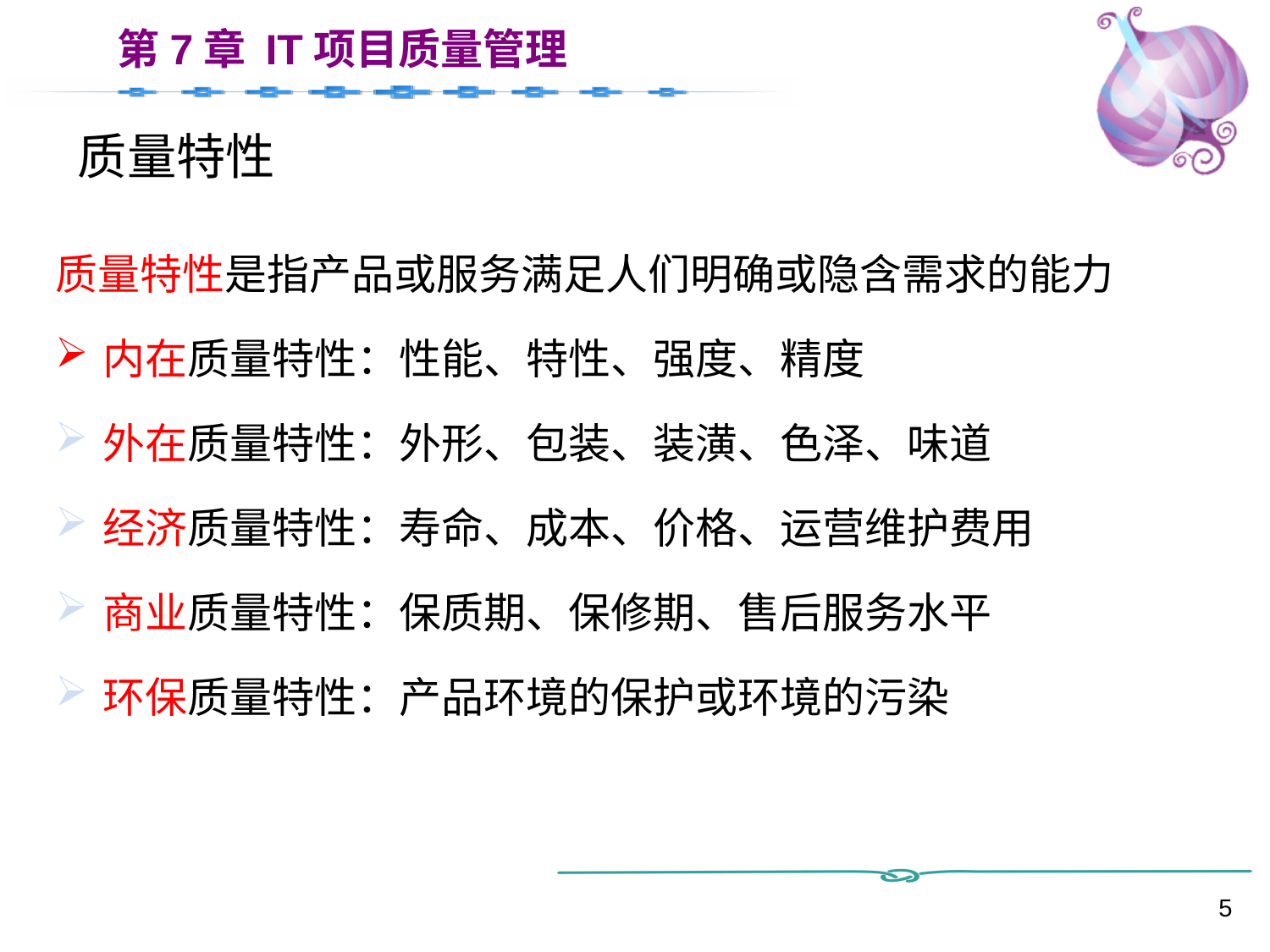

# 质量特性
质量特性是指产品或服务满足人们明确或隐含需求的能力
内在质量特性：性能、特性、强度、精度
外在质量特性：外形、包装、装潢、色泽、味道
经济质量特性：寿命、成本、价格、运营维护费用
商业质量特性：保质期、保修期、售后服务水平
环保质量特性：产品环境的保护或环境的污染
5